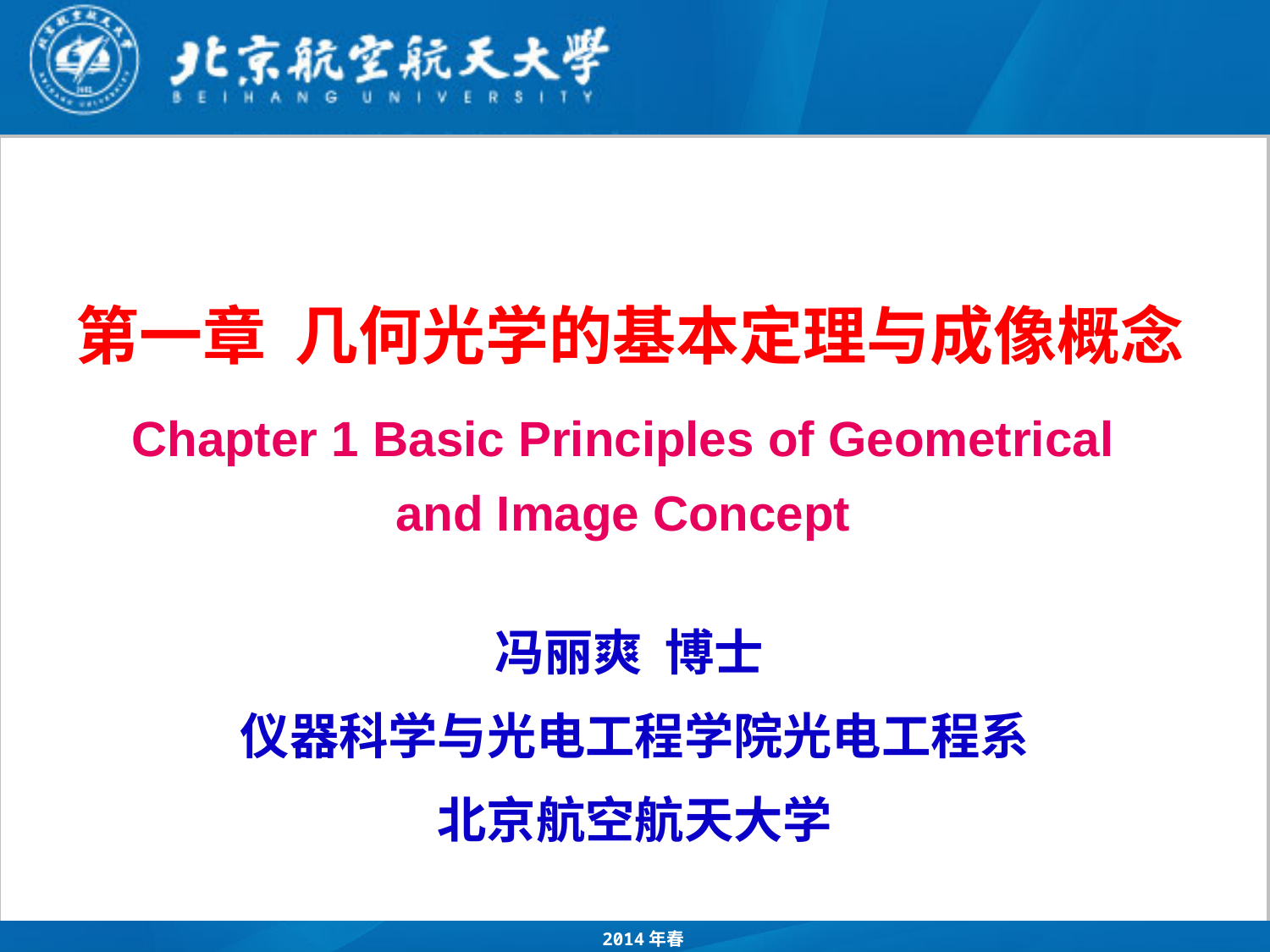

第一章  几何光学的基本定理与成像概念
Chapter 1 Basic Principles of Geometrical
and Image Concept

冯丽爽  博士
仪器科学与光电工程学院光电工程系
北京航空航天大学

2014年春